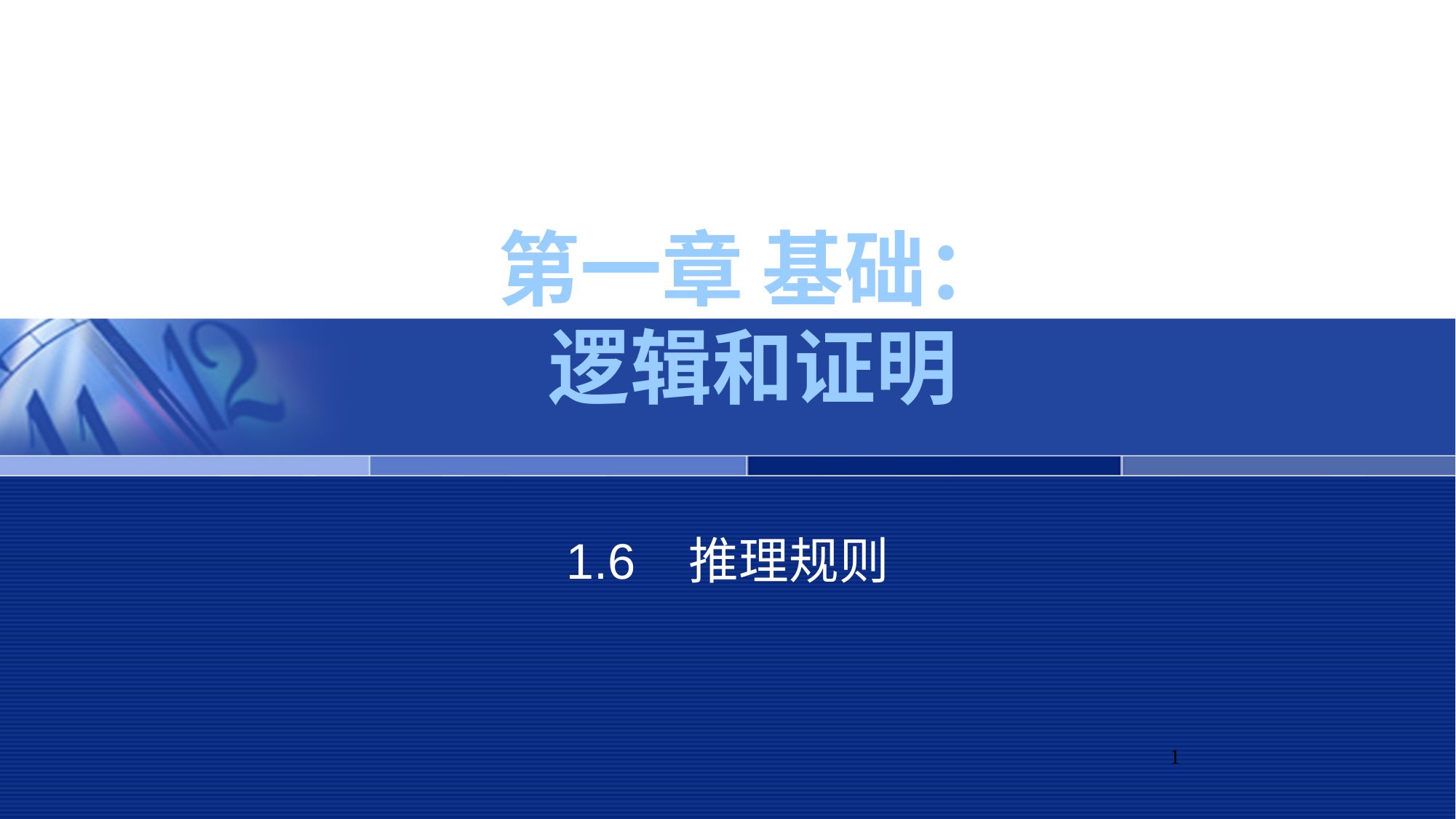

# 第一章 基础： 逻辑和证明
1.6   推理规则
1